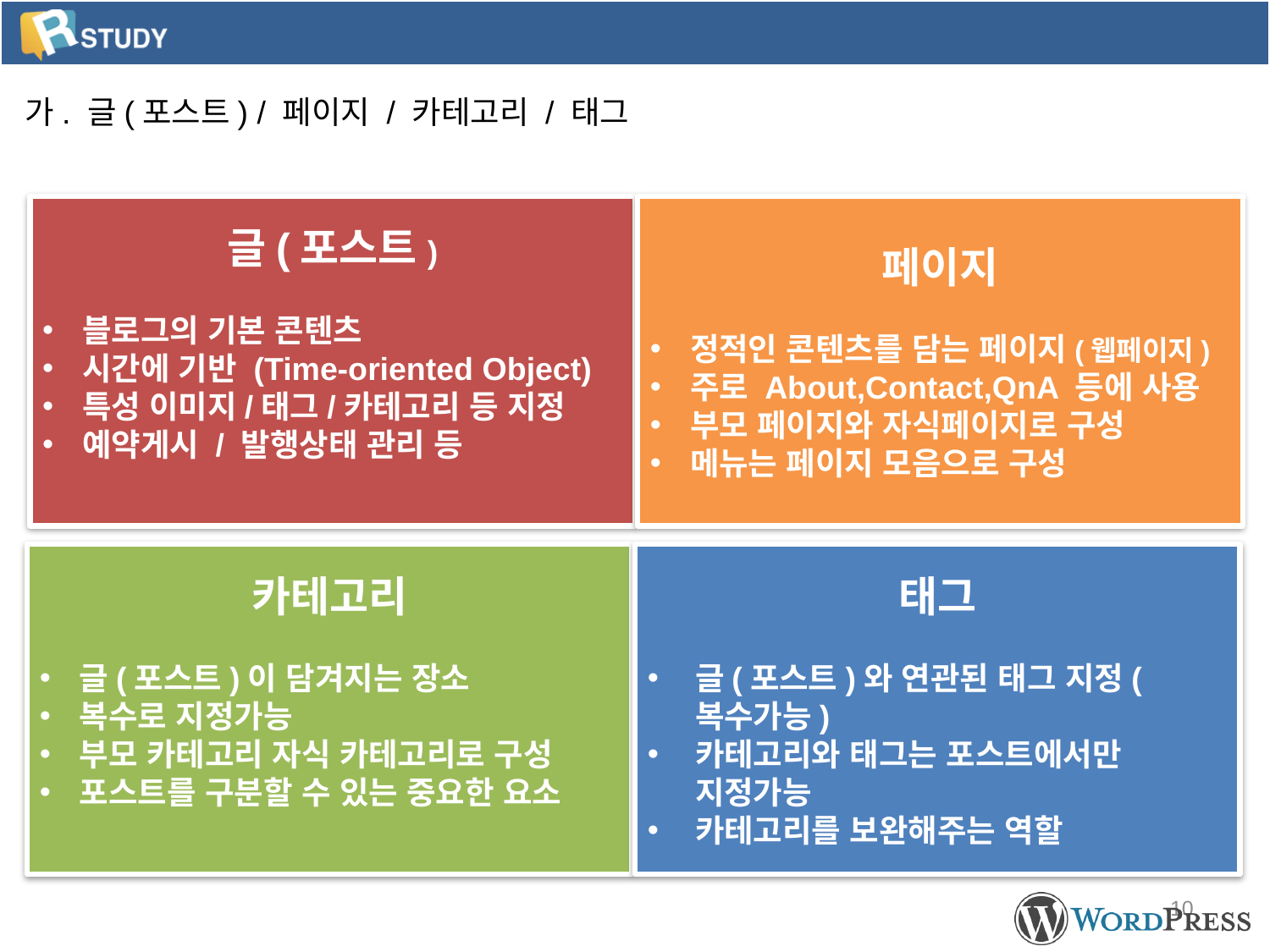

가. 글(포스트) / 페이지 / 카테고리 / 태그
글(포스트)

블로그의 기본 콘텐츠
시간에 기반 (Time-oriented Object)
특성 이미지/태그/카테고리 등 지정
예약게시 / 발행상태 관리 등

페이지

정적인 콘텐츠를 담는 페이지(웹페이지)
주로 About,Contact,QnA 등에 사용
부모 페이지와 자식페이지로 구성
메뉴는 페이지 모음으로 구성
카테고리

글(포스트)이 담겨지는 장소
복수로 지정가능
부모 카테고리 자식 카테고리로 구성
포스트를 구분할 수 있는 중요한 요소

태그

글(포스트)와 연관된 태그 지정(복수가능)
카테고리와 태그는 포스트에서만 지정가능
카테고리를 보완해주는 역할
10